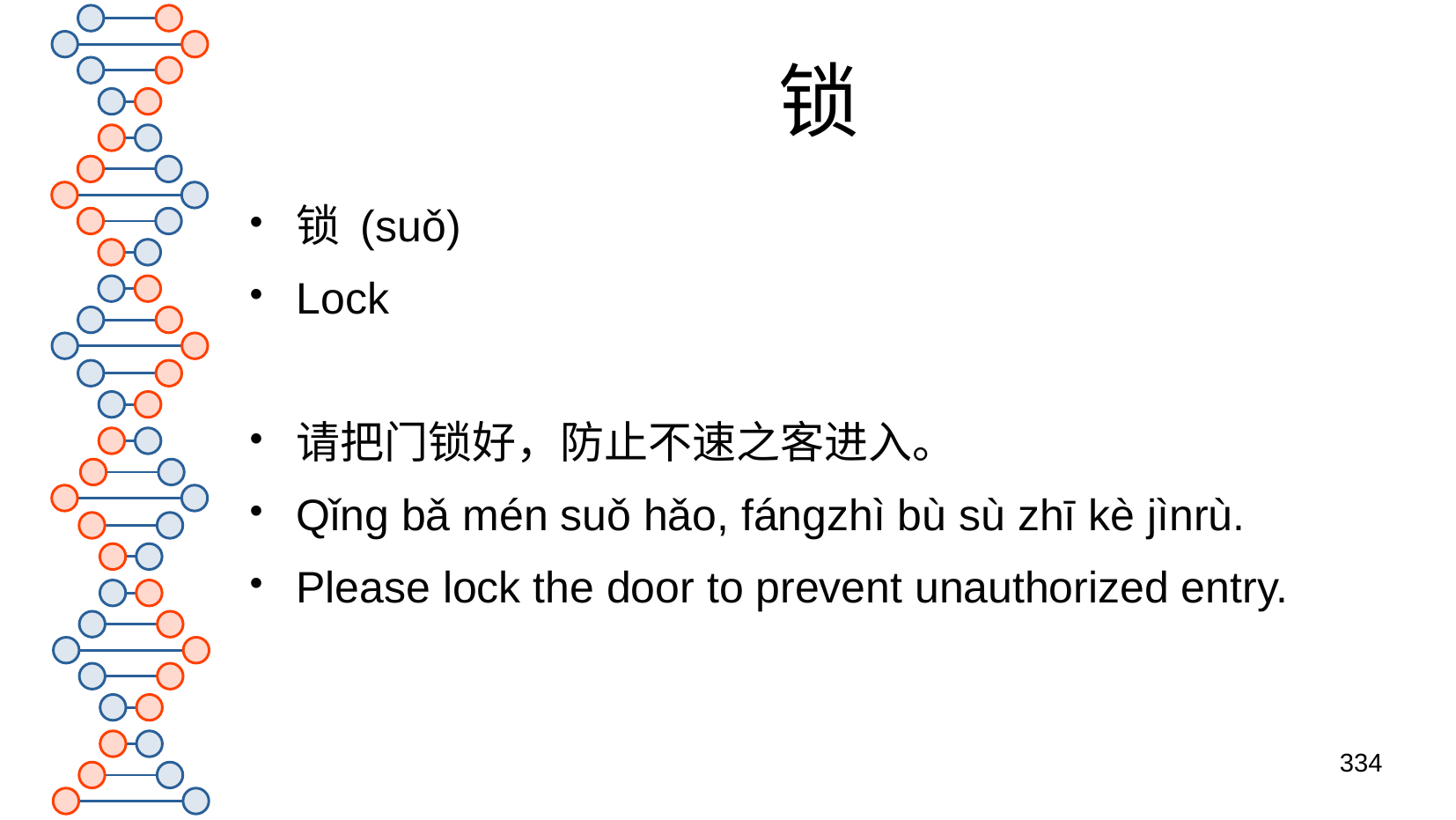

# 锁
锁 (suǒ)
Lock

请把门锁好，防止不速之客进入。
Qǐng bǎ mén suǒ hǎo, fángzhì bù sù zhī kè jìnrù.
Please lock the door to prevent unauthorized entry.

334